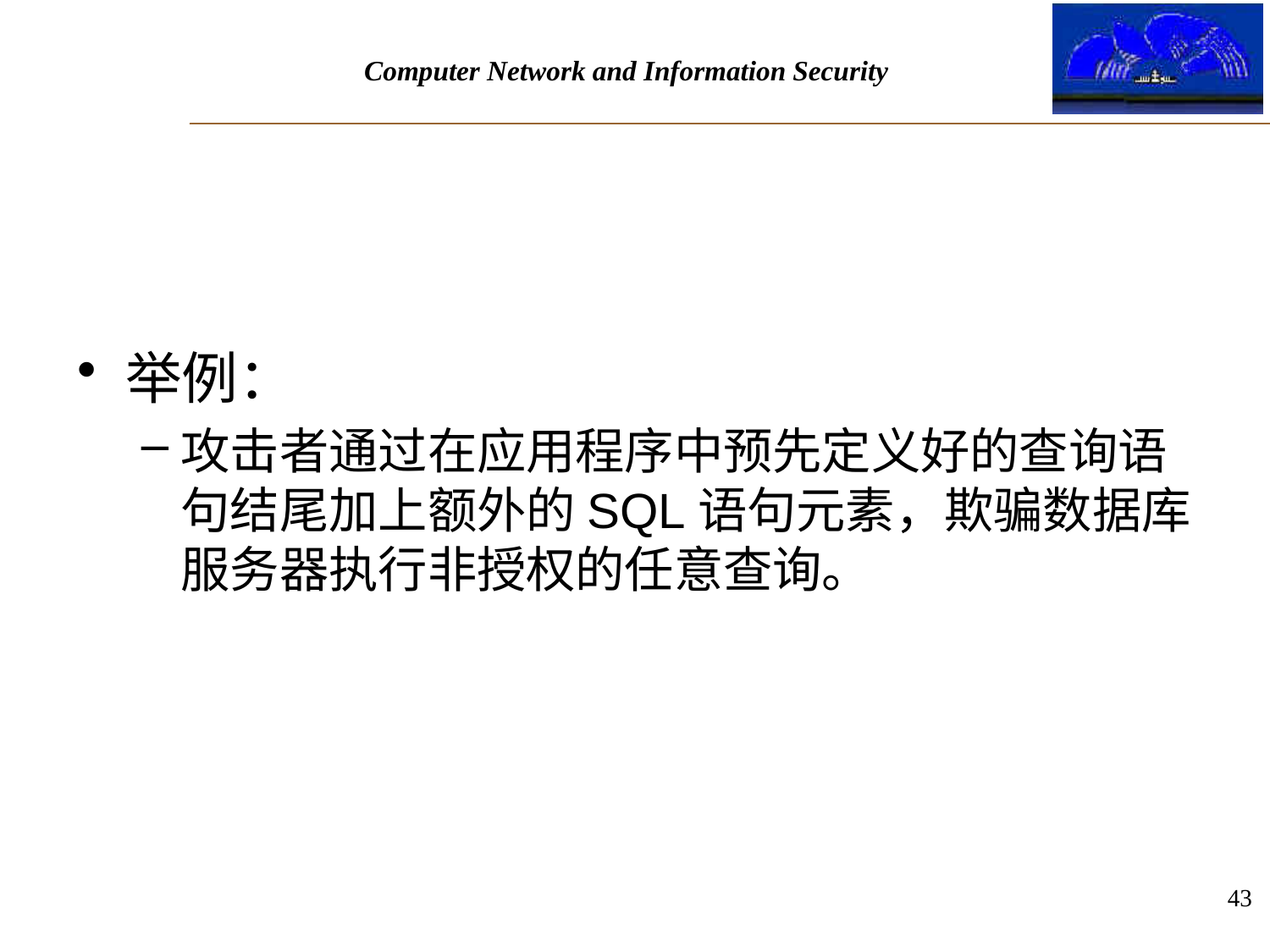

#
举例：
攻击者通过在应用程序中预先定义好的查询语句结尾加上额外的SQL语句元素，欺骗数据库服务器执行非授权的任意查询。

43